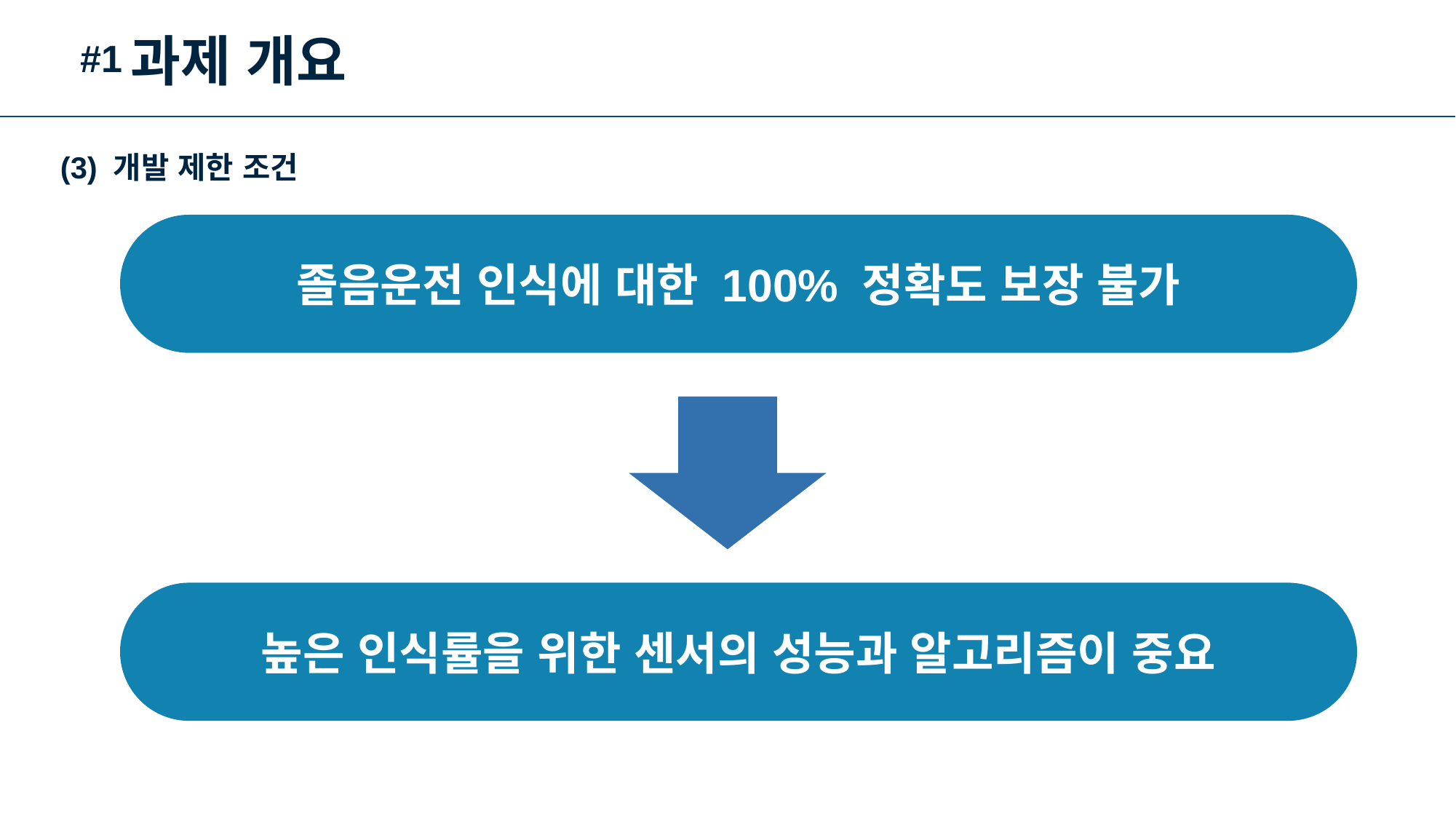

과제 개요
#1
(3) 개발 제한 조건
졸음운전 인식에 대한 100% 정확도 보장 불가

높은 인식률을 위한 센서의 성능과 알고리즘이 중요